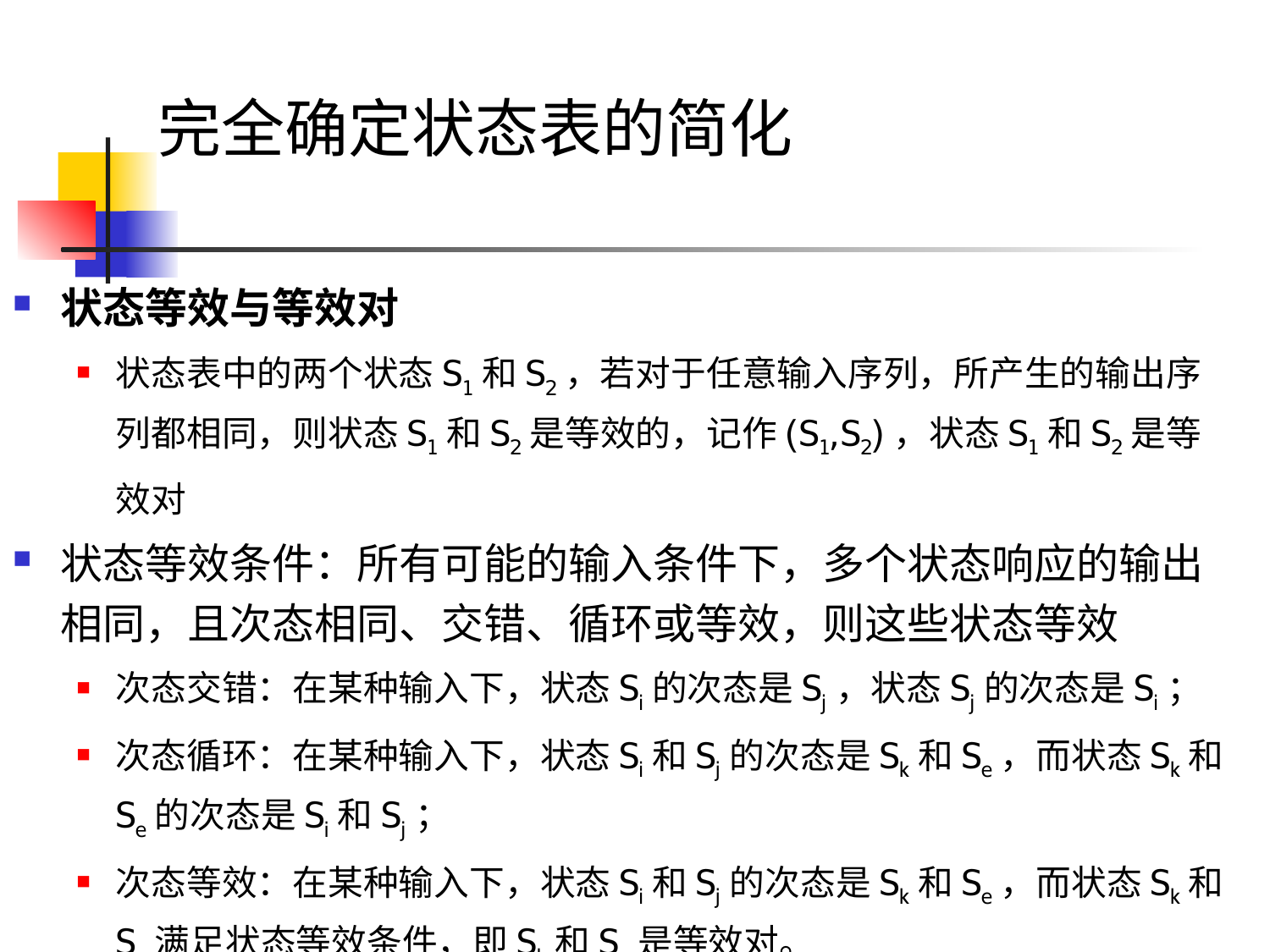

# 完全确定状态表的简化
状态等效与等效对
状态表中的两个状态S1和S2，若对于任意输入序列，所产生的输出序列都相同，则状态S1和S2是等效的，记作(S1,S2)，状态S1和S2是等效对
状态等效条件：所有可能的输入条件下，多个状态响应的输出相同，且次态相同、交错、循环或等效，则这些状态等效
次态交错：在某种输入下，状态Si的次态是Sj，状态Sj的次态是Si；
次态循环：在某种输入下，状态Si和Sj的次态是Sk和Se，而状态Sk和Se的次态是Si和Sj；
次态等效：在某种输入下，状态Si和Sj的次态是Sk和Se，而状态Sk和Se满足状态等效条件，即Sk和Se是等效对。